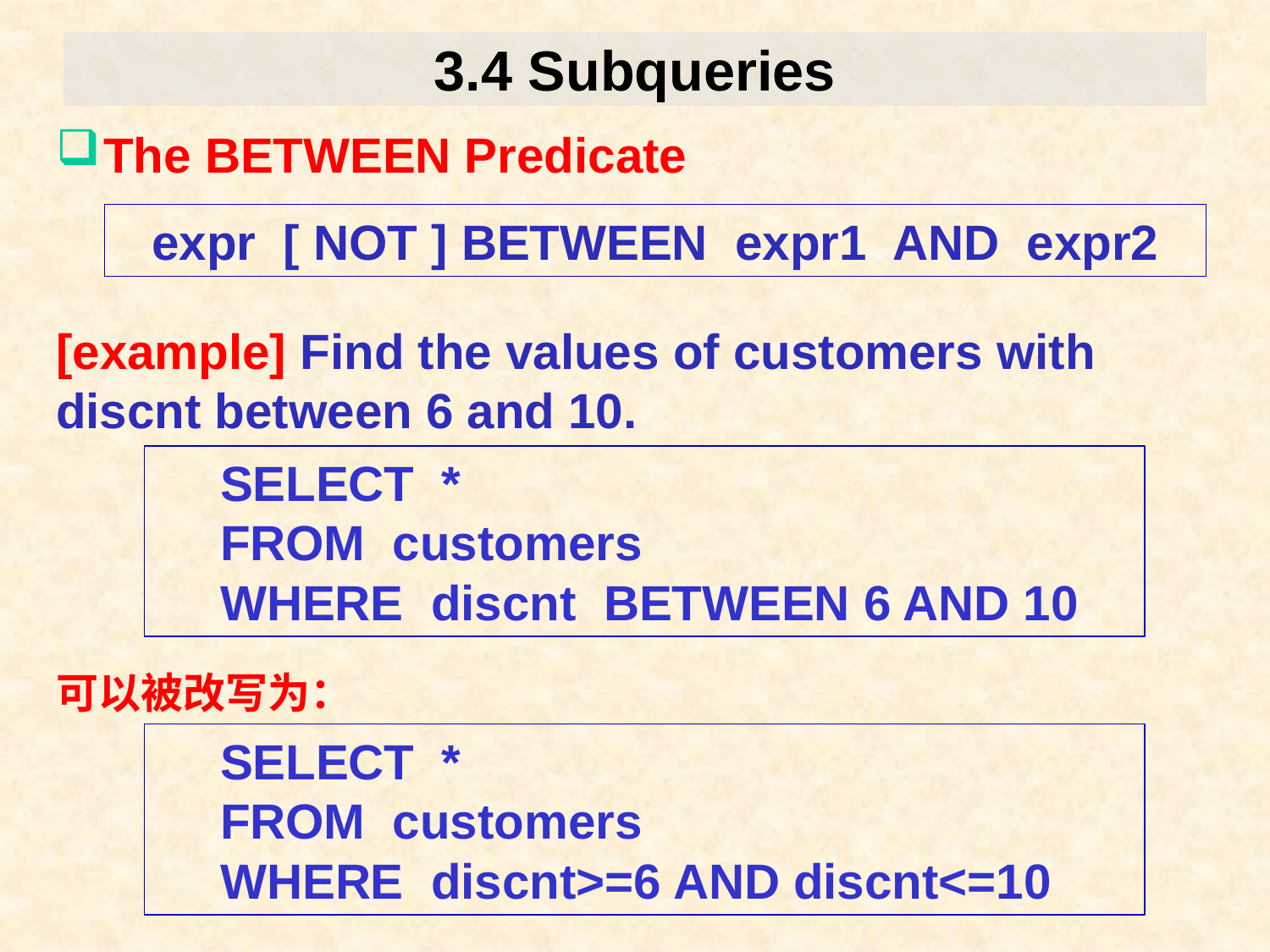

# 3.4 Subqueries
The BETWEEN Predicate
expr  [ NOT ] BETWEEN  expr1  AND  expr2
[example] Find the values of customers with discnt between 6 and 10.
SELECT  *
FROM  customers
WHERE  discnt  BETWEEN 6 AND 10
可以被改写为：
SELECT  *
FROM  customers
WHERE  discnt>=6 AND discnt<=10